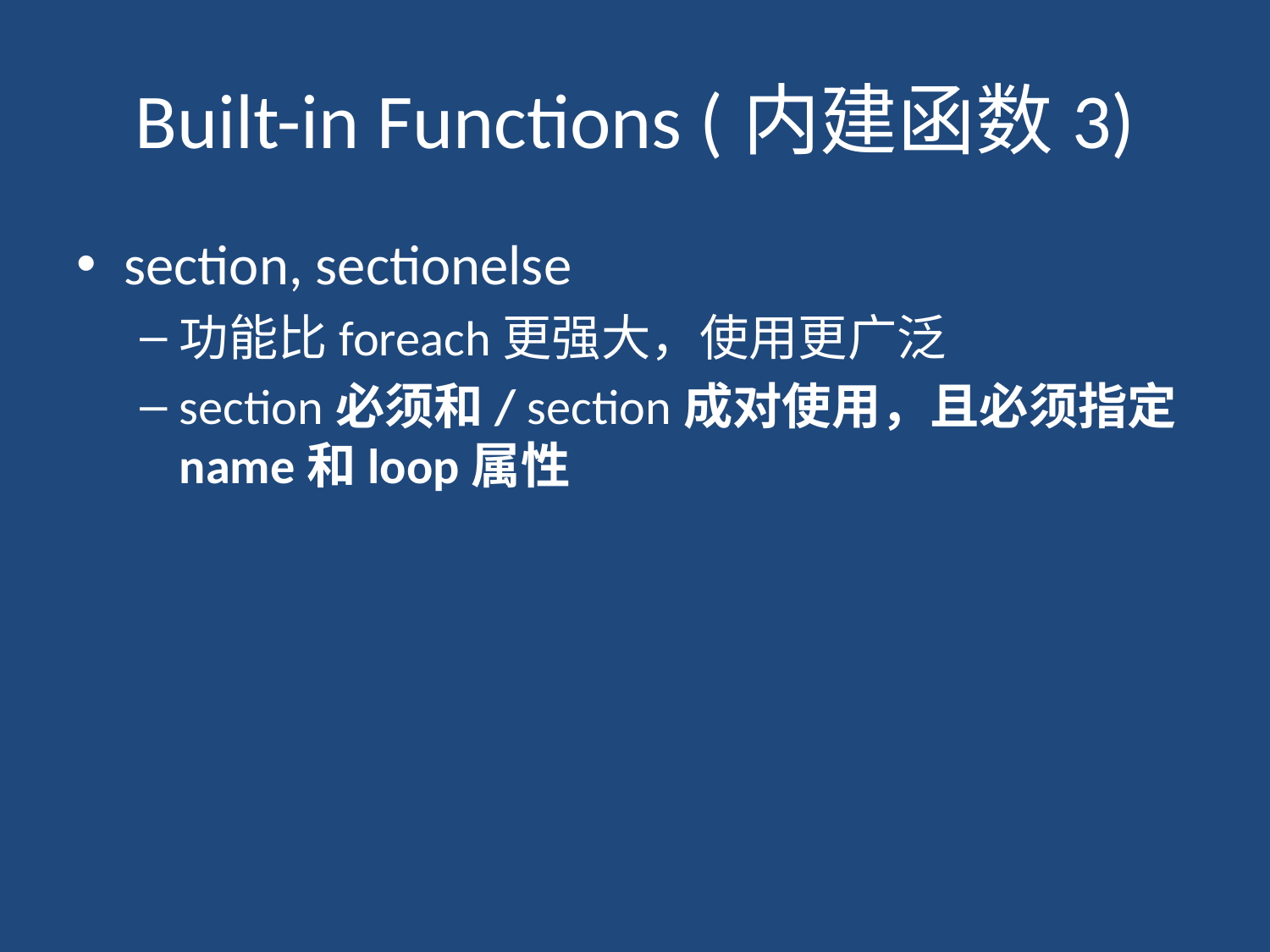

# Built-in Functions (内建函数3)
section, sectionelse
功能比foreach更强大，使用更广泛
section必须和/ section成对使用，且必须指定name和loop属性